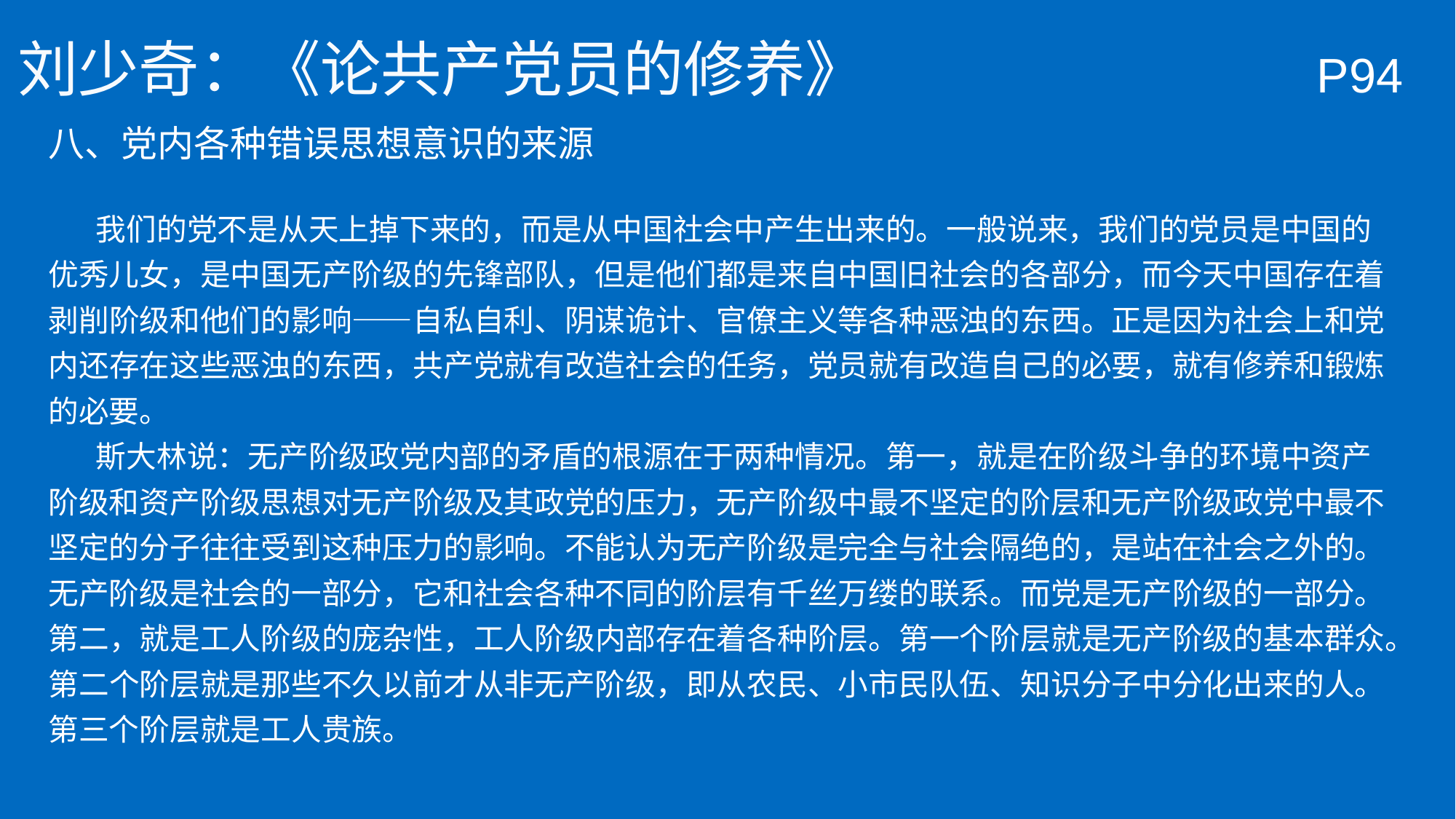

刘少奇：《论共产党员的修养》
P94
八、党内各种错误思想意识的来源
      我们的党不是从天上掉下来的，而是从中国社会中产生出来的。一般说来，我们的党员是中国的优秀儿女，是中国无产阶级的先锋部队，但是他们都是来自中国旧社会的各部分，而今天中国存在着剥削阶级和他们的影响——自私自利、阴谋诡计、官僚主义等各种恶浊的东西。正是因为社会上和党内还存在这些恶浊的东西，共产党就有改造社会的任务，党员就有改造自己的必要，就有修养和锻炼的必要。
      斯大林说：无产阶级政党内部的矛盾的根源在于两种情况。第一，就是在阶级斗争的环境中资产阶级和资产阶级思想对无产阶级及其政党的压力，无产阶级中最不坚定的阶层和无产阶级政党中最不坚定的分子往往受到这种压力的影响。不能认为无产阶级是完全与社会隔绝的，是站在社会之外的。无产阶级是社会的一部分，它和社会各种不同的阶层有千丝万缕的联系。而党是无产阶级的一部分。第二，就是工人阶级的庞杂性，工人阶级内部存在着各种阶层。第一个阶层就是无产阶级的基本群众。第二个阶层就是那些不久以前才从非无产阶级，即从农民、小市民队伍、知识分子中分化出来的人。第三个阶层就是工人贵族。